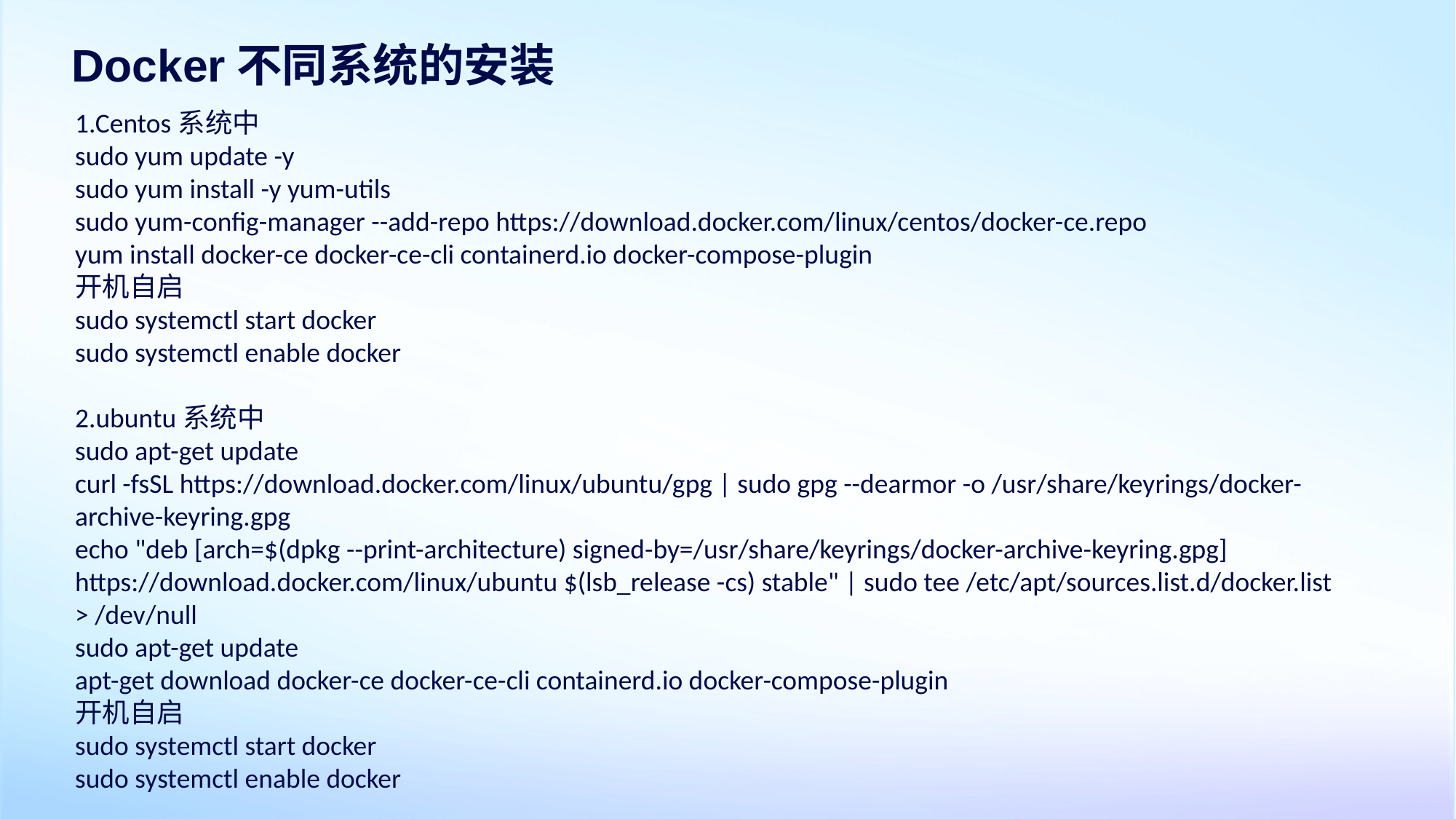

Docker不同系统的安装
1.Centos系统中
sudo yum update -y
sudo yum install -y yum-utils
sudo yum-config-manager --add-repo https://download.docker.com/linux/centos/docker-ce.repo
yum install docker-ce docker-ce-cli containerd.io docker-compose-plugin
开机自启
sudo systemctl start docker
sudo systemctl enable docker

2.ubuntu系统中
sudo apt-get update
curl -fsSL https://download.docker.com/linux/ubuntu/gpg | sudo gpg --dearmor -o /usr/share/keyrings/docker-archive-keyring.gpg
echo "deb [arch=$(dpkg --print-architecture) signed-by=/usr/share/keyrings/docker-archive-keyring.gpg] https://download.docker.com/linux/ubuntu $(lsb_release -cs) stable" | sudo tee /etc/apt/sources.list.d/docker.list > /dev/null
sudo apt-get update
apt-get download docker-ce docker-ce-cli containerd.io docker-compose-plugin
开机自启
sudo systemctl start docker
sudo systemctl enable docker